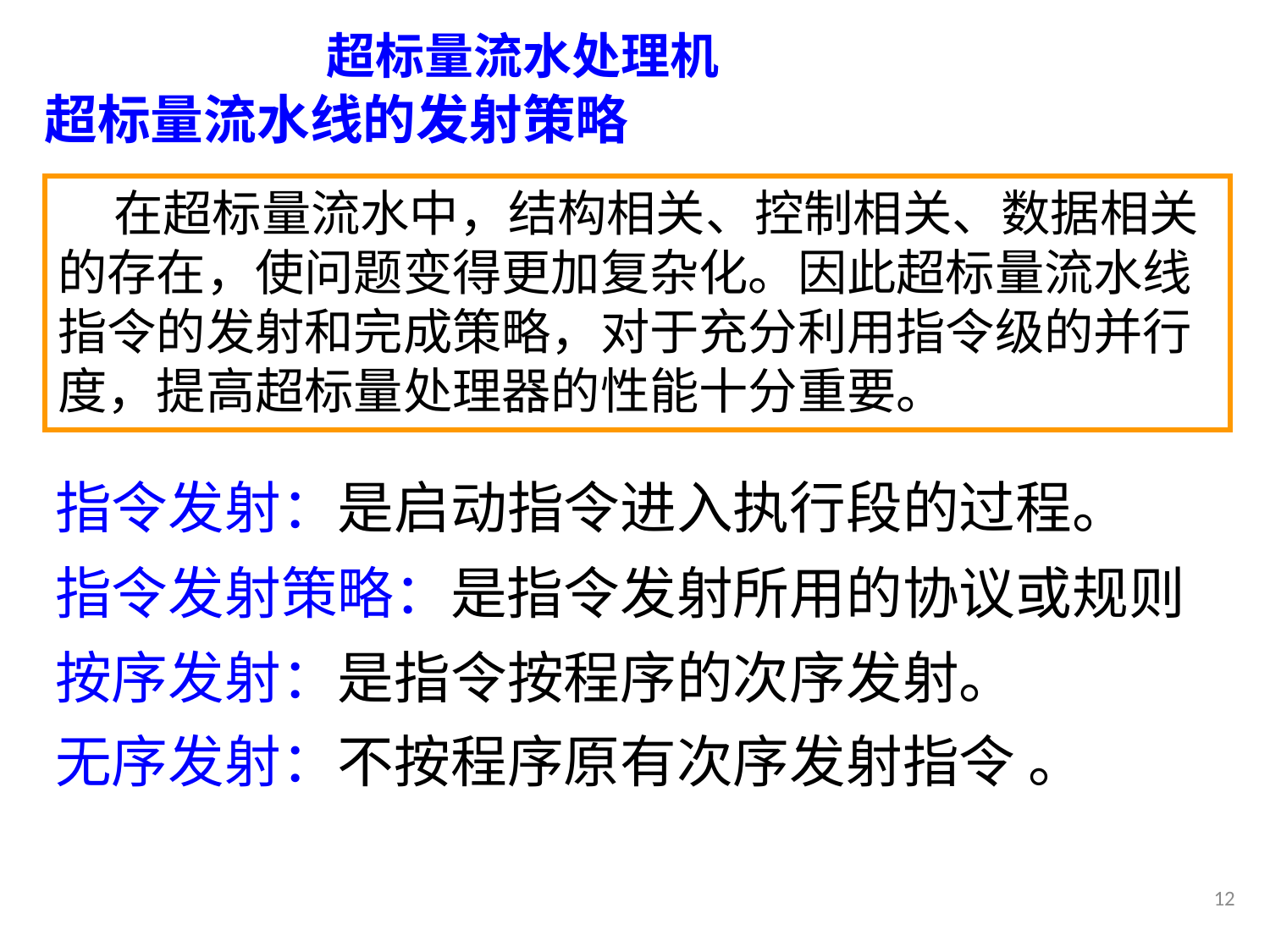

# 超标量流水处理机
超标量流水线的发射策略
    在超标量流水中，结构相关、控制相关、数据相关的存在，使问题变得更加复杂化。因此超标量流水线指令的发射和完成策略，对于充分利用指令级的并行度，提高超标量处理器的性能十分重要。
指令发射：是启动指令进入执行段的过程。
指令发射策略：是指令发射所用的协议或规则
按序发射：是指令按程序的次序发射。
无序发射：不按程序原有次序发射指令 。
12